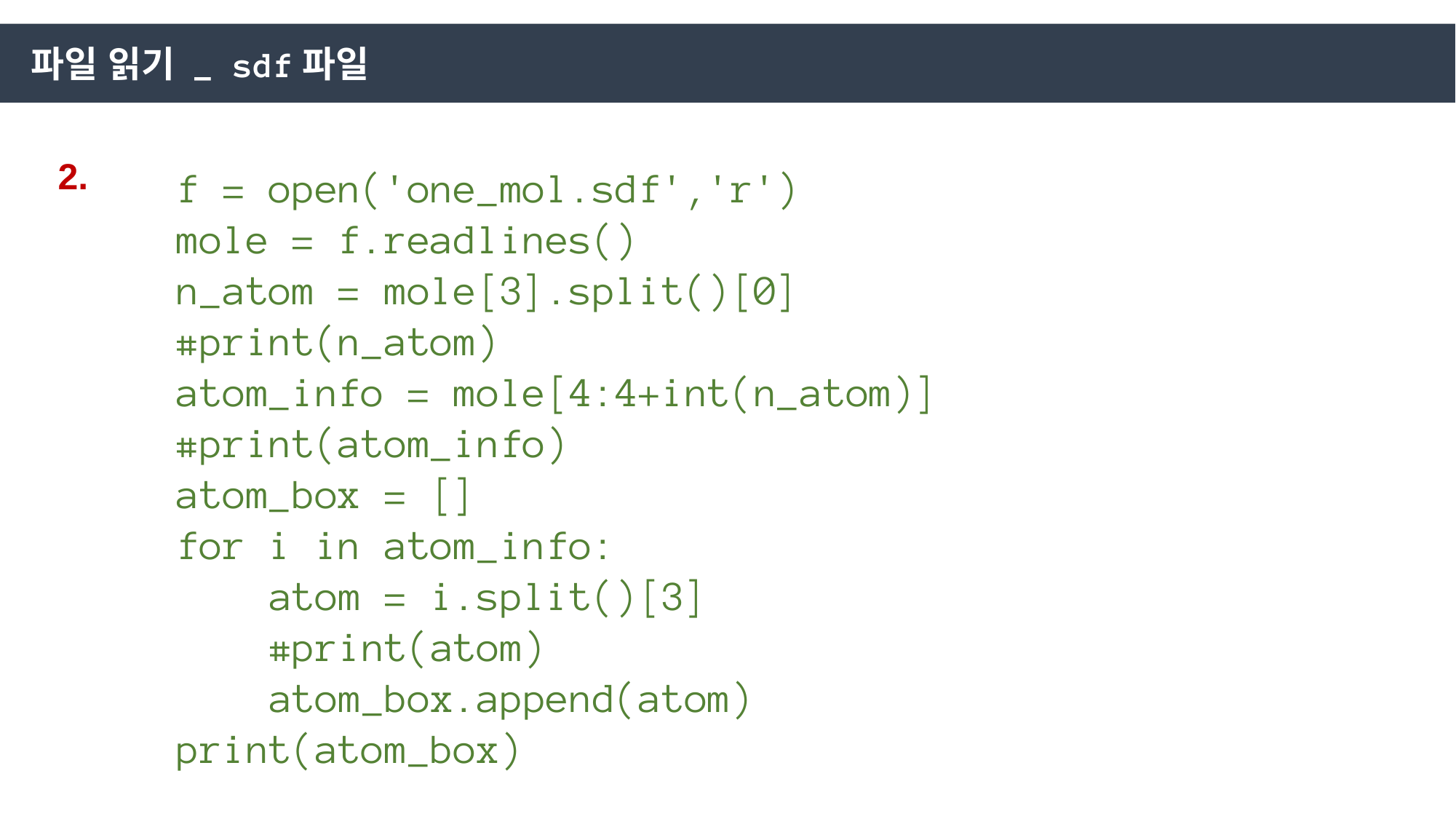

파일 읽기 _ sdf파일
2.
f = open('one_mol.sdf','r')
mole = f.readlines()
n_atom = mole[3].split()[0]
#print(n_atom)
atom_info = mole[4:4+int(n_atom)]
#print(atom_info)
atom_box = []
for i in atom_info:
    atom = i.split()[3]
    #print(atom)
    atom_box.append(atom)
print(atom_box)